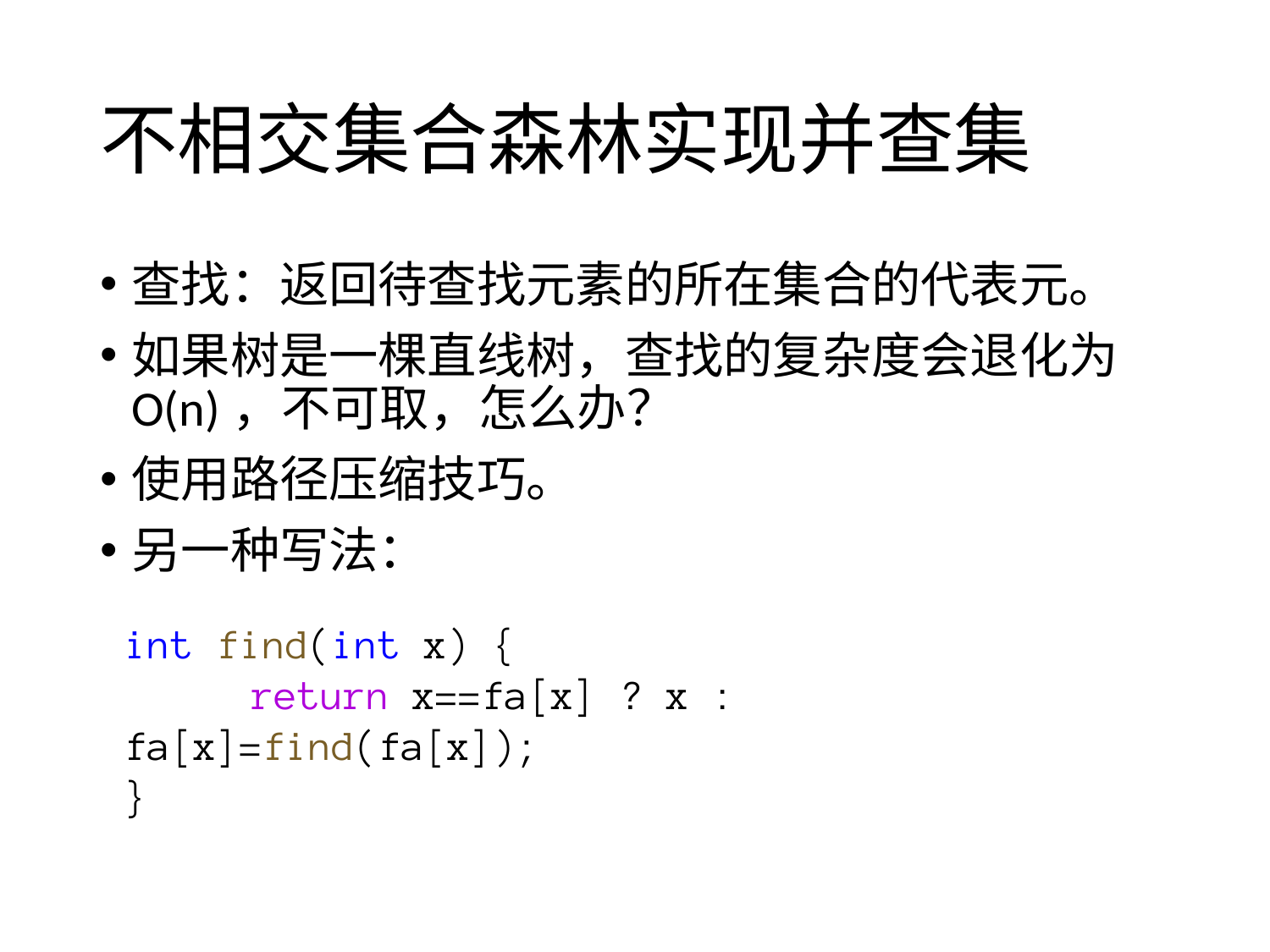

# 不相交集合森林实现并查集
查找：返回待查找元素的所在集合的代表元。
如果树是一棵直线树，查找的复杂度会退化为O(n)，不可取，怎么办？
使用路径压缩技巧。
另一种写法：
int find(int x) {
	return x==fa[x] ? x : fa[x]=find(fa[x]);
}